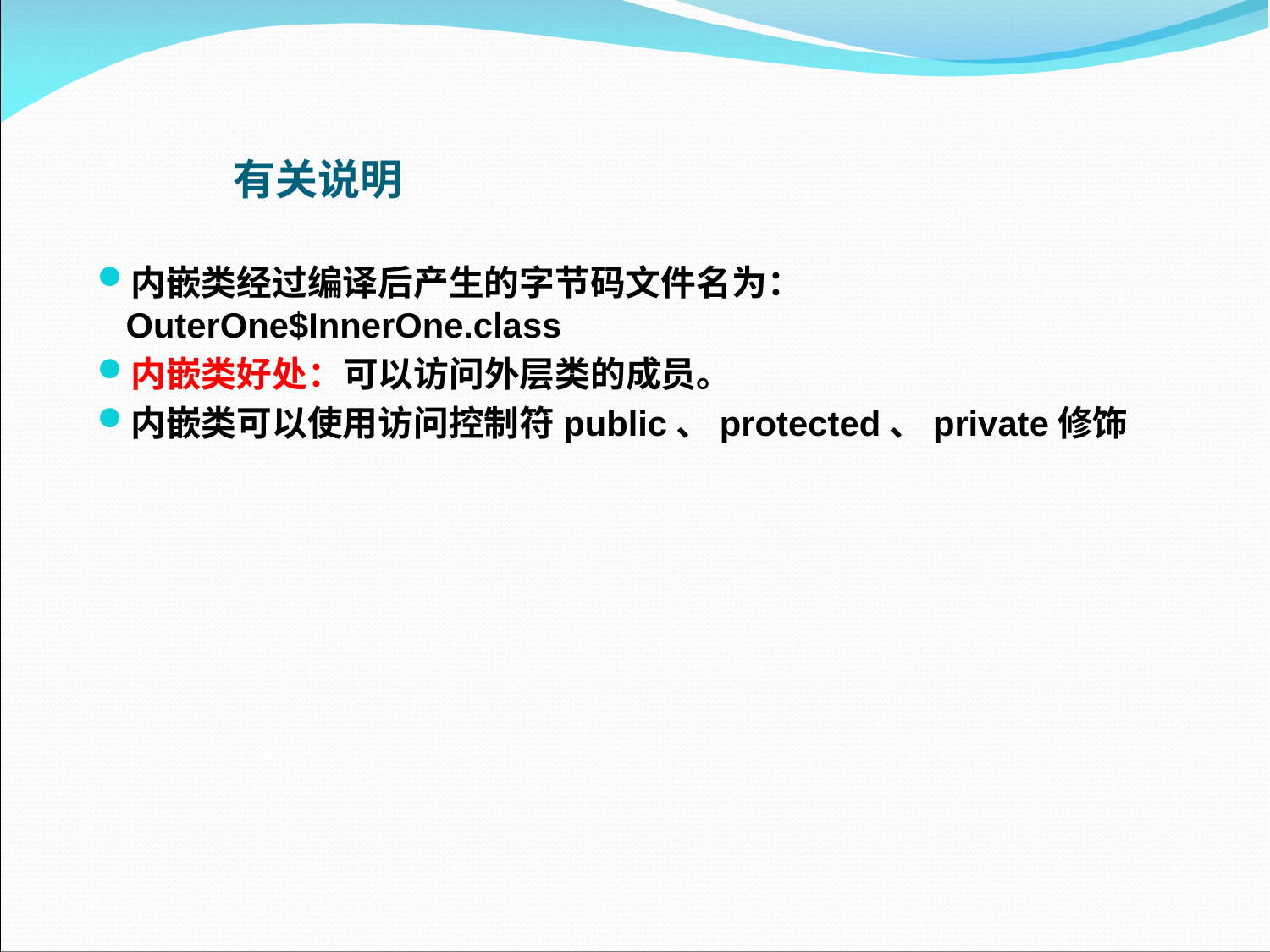

# 有关说明
内嵌类经过编译后产生的字节码文件名为：OuterOne$InnerOne.class
内嵌类好处：可以访问外层类的成员。
内嵌类可以使用访问控制符public、protected、private修饰